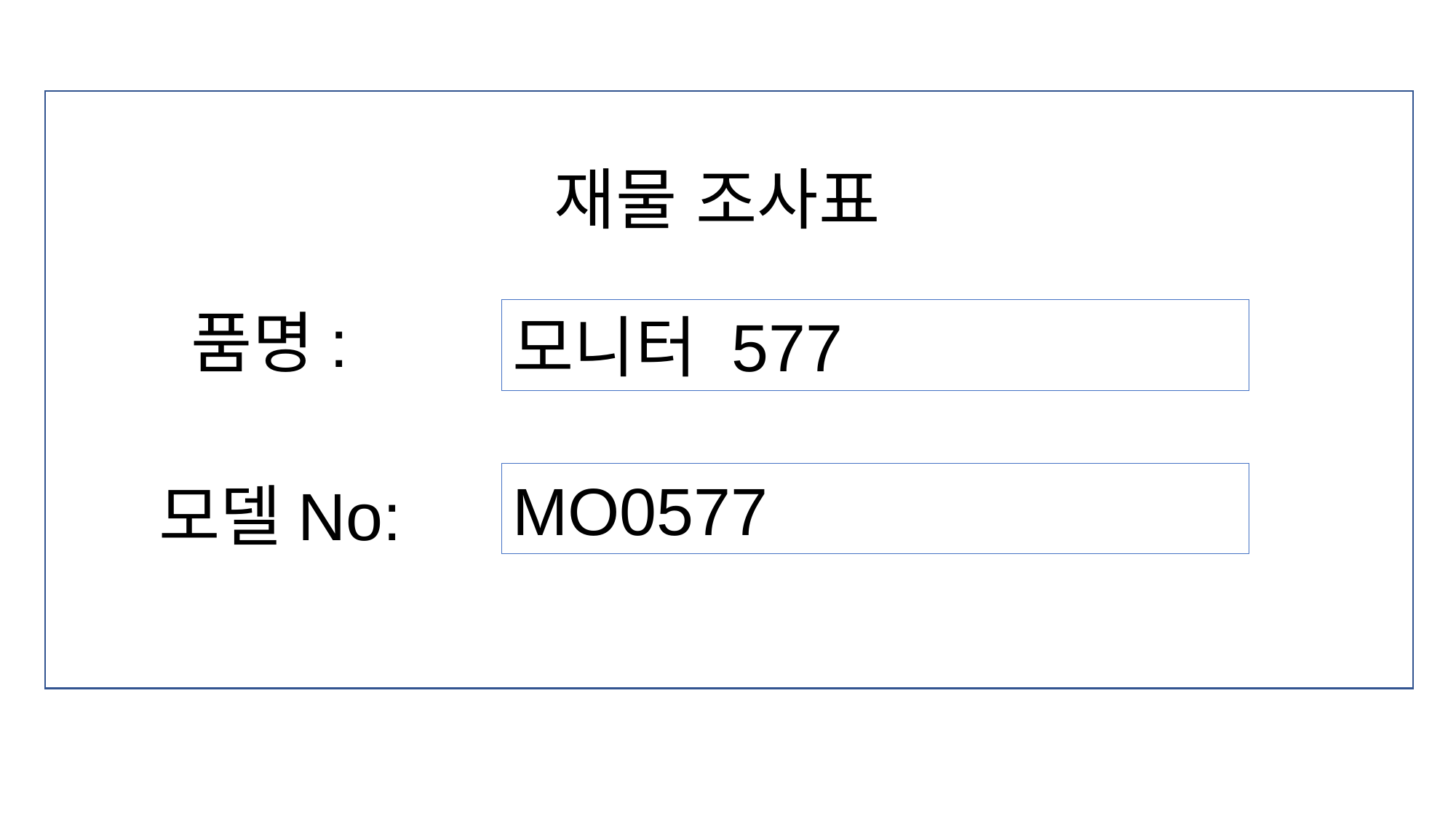

재물 조사표
품명:
모니터 577
MO0577
모델No: